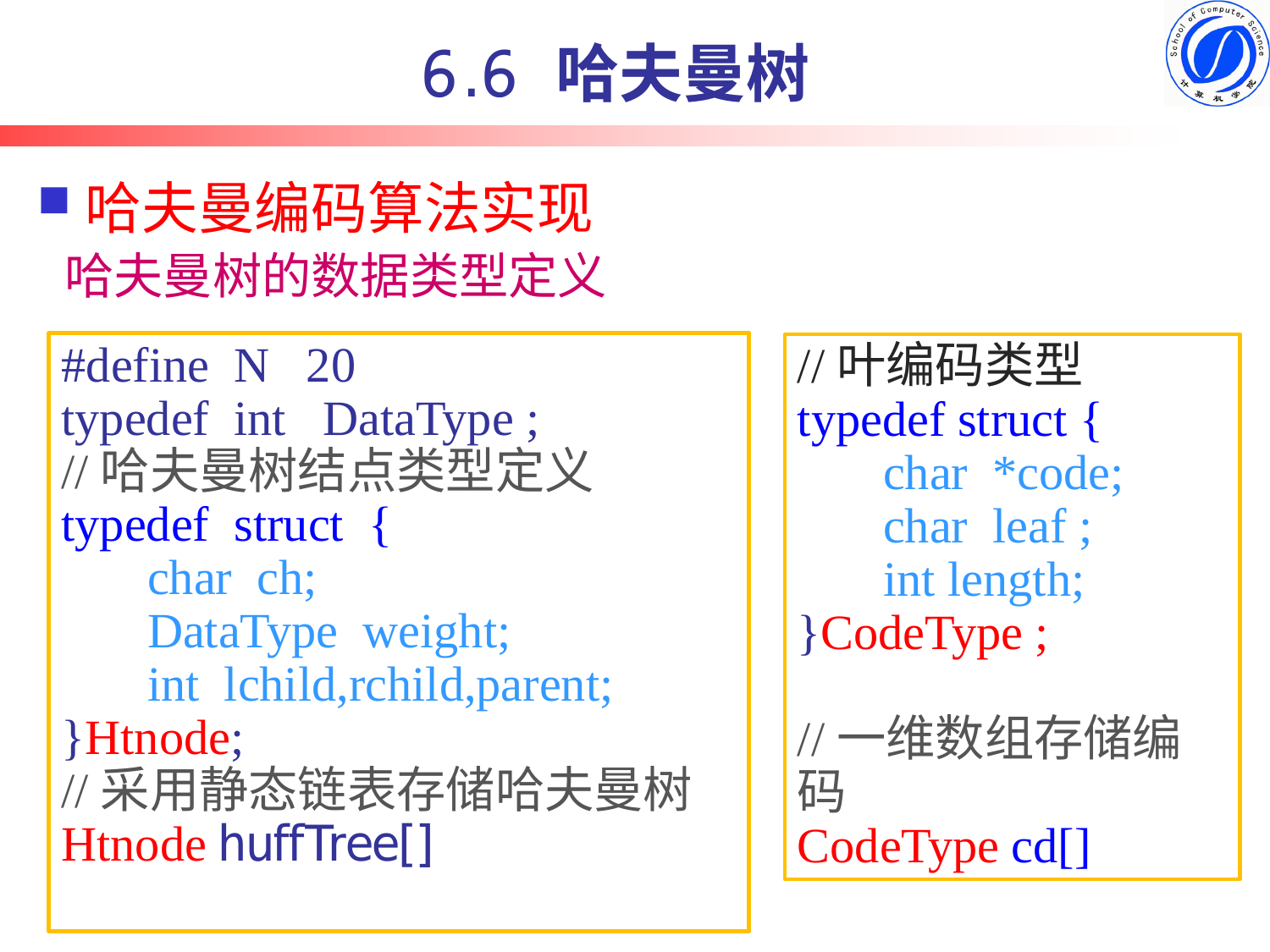

# 6.6 哈夫曼树
哈夫曼编码算法实现
哈夫曼树的数据类型定义

#define  N   20
typedef  int   DataType ;
//哈夫曼树结点类型定义
typedef  struct  {
       char  ch;
       DataType  weight;
       int  lchild,rchild,parent;
}Htnode;
//采用静态链表存储哈夫曼树
Htnode huffTree[]

//叶编码类型
typedef struct {
       char  *code;
       char  leaf ;
       int length;
}CodeType ;

//一维数组存储编码
CodeType cd[]